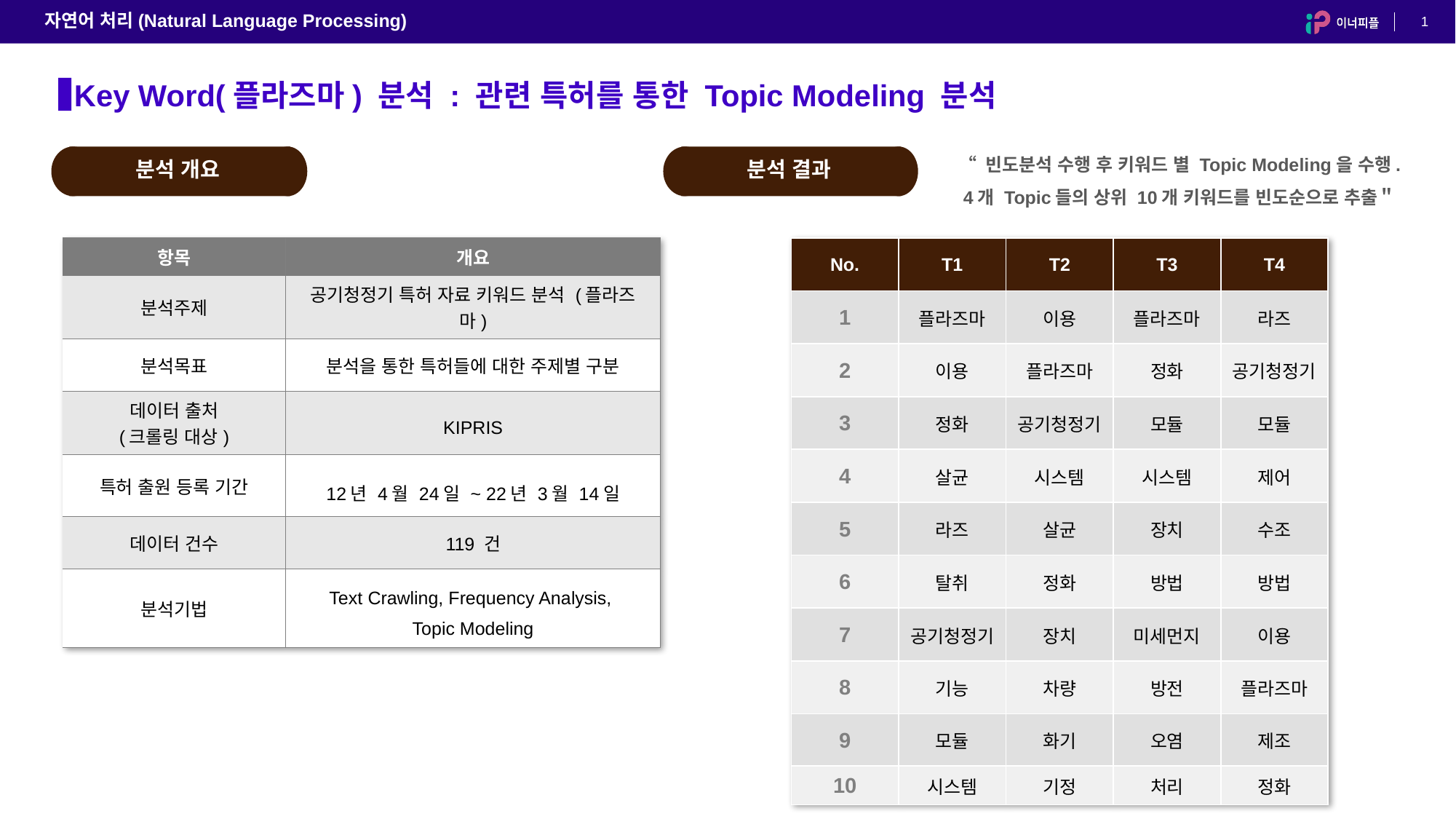

# 자연어 처리(Natural Language Processing)
1
Key Word(플라즈마) 분석 : 관련 특허를 통한 Topic Modeling 분석
“ 빈도분석 수행 후 키워드 별 Topic Modeling을 수행. 4개 Topic들의 상위 10개 키워드를 빈도순으로 추출＂

분석 개요
분석 결과
| 항목 | 개요 |
| --- | --- |
| 분석주제 | 공기청정기 특허 자료 키워드 분석 (플라즈마) |
| 분석목표 | 분석을 통한 특허들에 대한 주제별 구분 |
| 데이터 출처 (크롤링 대상) | KIPRIS |
| 특허 출원 등록 기간 | 12년 4월 24일 ~ 22년 3월 14일 |
| 데이터 건수 | 119 건 |
| 분석기법 | Text Crawling, Frequency Analysis, Topic Modeling |
| No. | T1 | T2 | T3 | T4 |
| --- | --- | --- | --- | --- |
| 1 | 플라즈마 | 이용 | 플라즈마 | 라즈 |
| 2 | 이용 | 플라즈마 | 정화 | 공기청정기 |
| 3 | 정화 | 공기청정기 | 모듈 | 모듈 |
| 4 | 살균 | 시스템 | 시스템 | 제어 |
| 5 | 라즈 | 살균 | 장치 | 수조 |
| 6 | 탈취 | 정화 | 방법 | 방법 |
| 7 | 공기청정기 | 장치 | 미세먼지 | 이용 |
| 8 | 기능 | 차량 | 방전 | 플라즈마 |
| 9 | 모듈 | 화기 | 오염 | 제조 |
| 10 | 시스템 | 기정 | 처리 | 정화 |